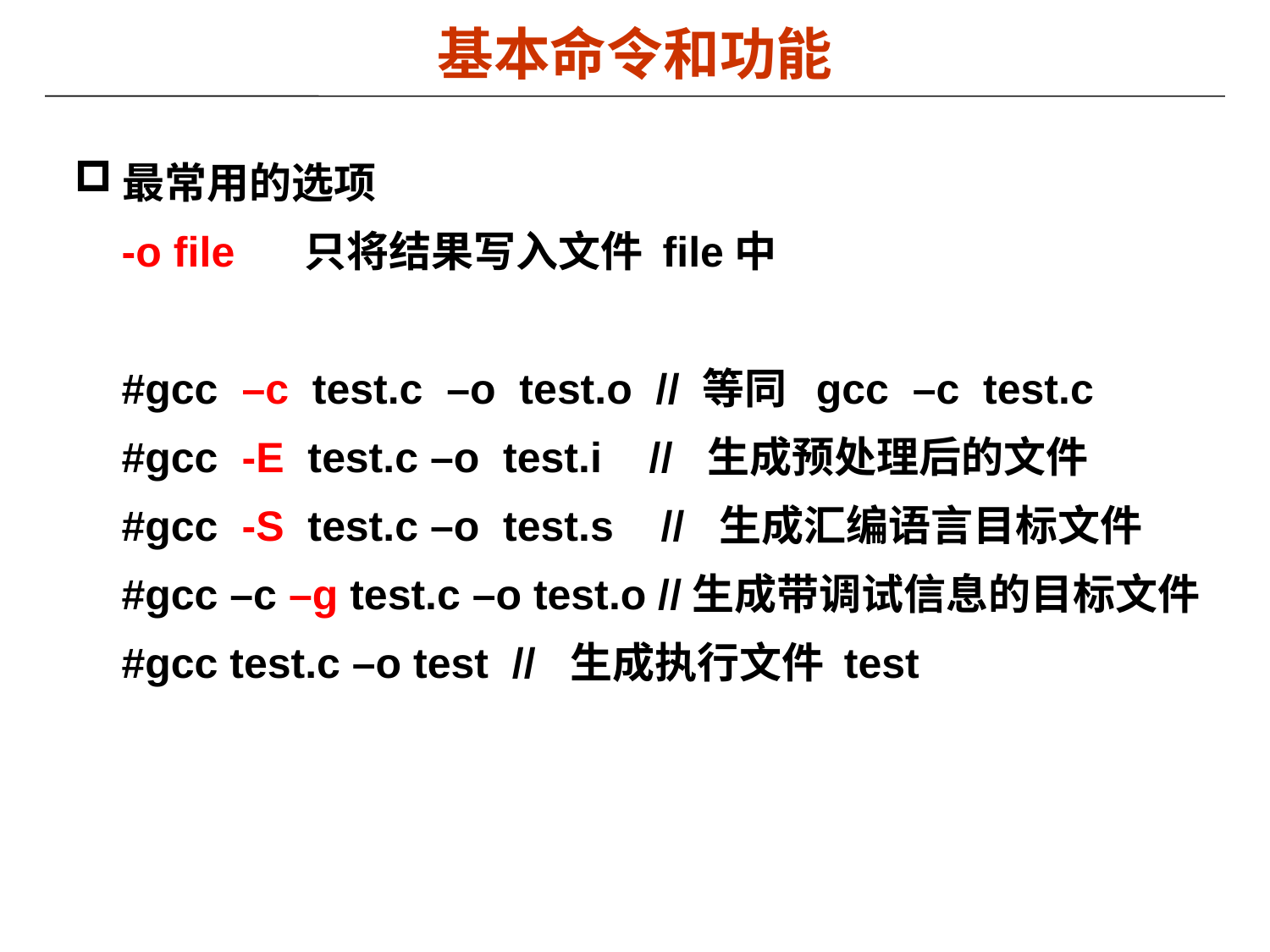

基本命令和功能
最常用的选项
    -o file     只将结果写入文件 file中

    #gcc  –c  test.c  –o  test.o  // 等同  gcc  –c  test.c
    #gcc  -E  test.c –o  test.i    //  生成预处理后的文件
    #gcc  -S  test.c –o  test.s    //  生成汇编语言目标文件
    #gcc –c –g test.c –o test.o //生成带调试信息的目标文件
    #gcc test.c –o test  //  生成执行文件 test